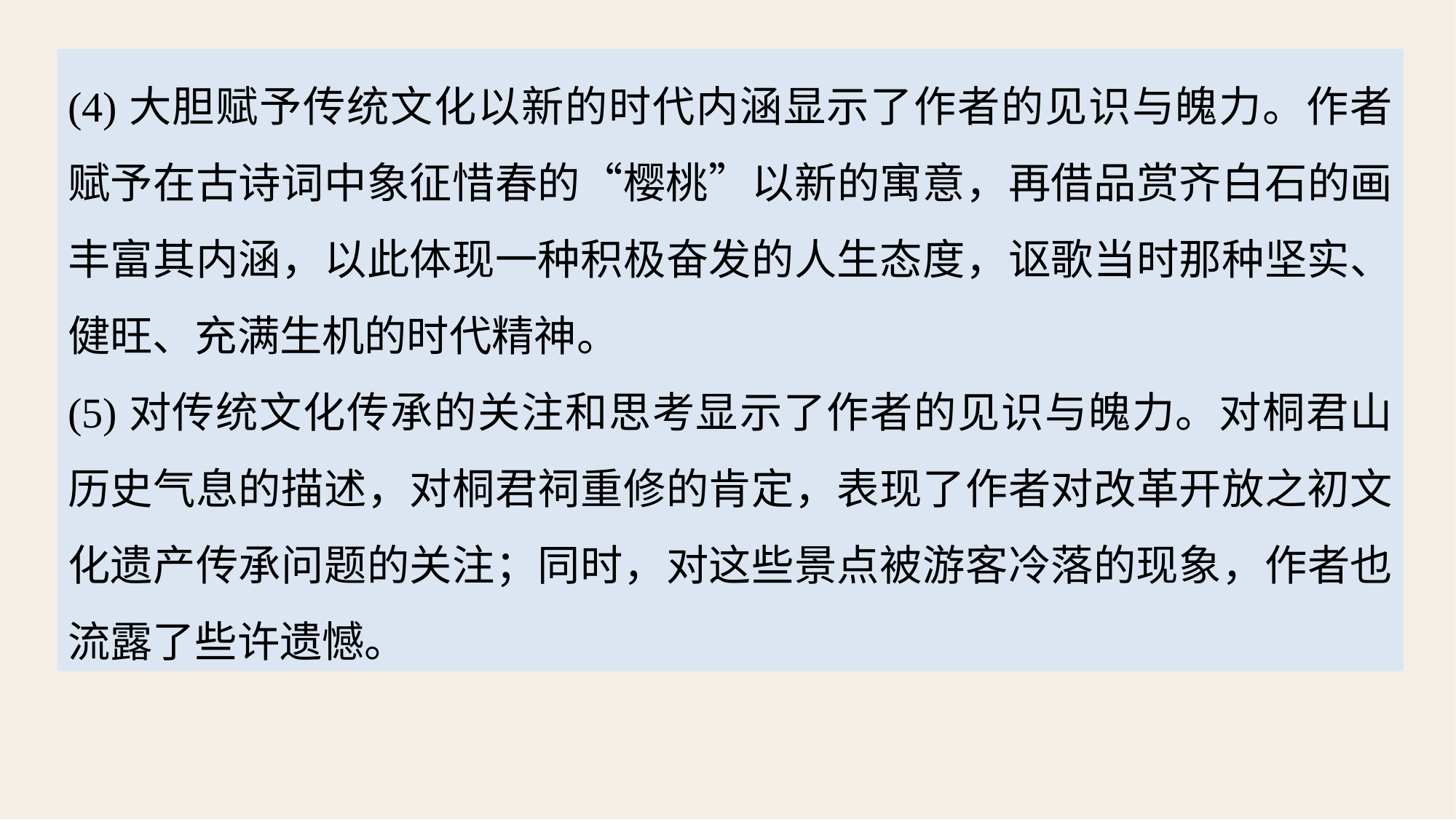

(4)大胆赋予传统文化以新的时代内涵显示了作者的见识与魄力。作者赋予在古诗词中象征惜春的“樱桃”以新的寓意，再借品赏齐白石的画丰富其内涵，以此体现一种积极奋发的人生态度，讴歌当时那种坚实、健旺、充满生机的时代精神。
(5)对传统文化传承的关注和思考显示了作者的见识与魄力。对桐君山历史气息的描述，对桐君祠重修的肯定，表现了作者对改革开放之初文化遗产传承问题的关注；同时，对这些景点被游客冷落的现象，作者也流露了些许遗憾。